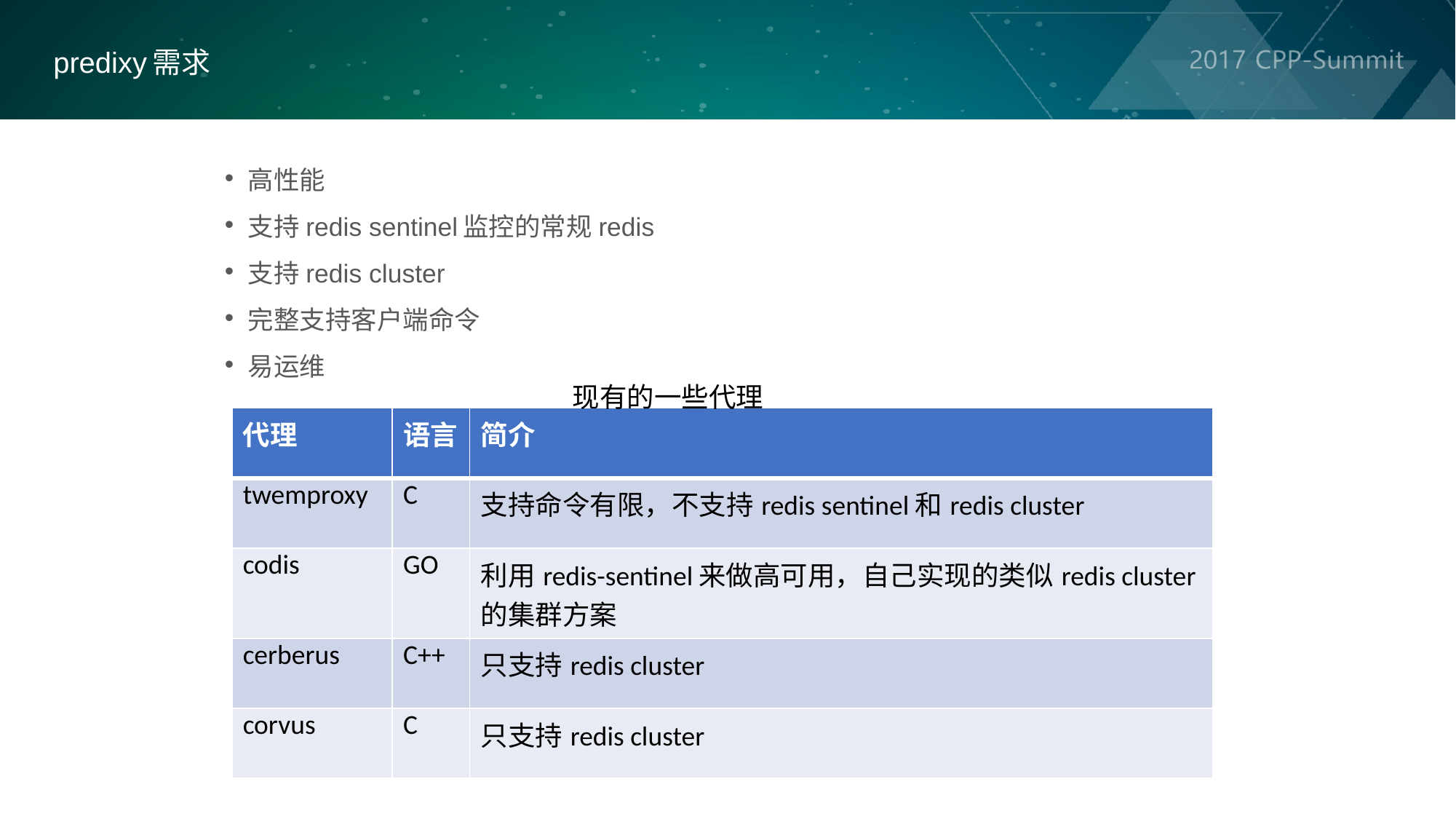

predixy需求
高性能
支持redis sentinel监控的常规redis
支持redis cluster
完整支持客户端命令
易运维
现有的一些代理
| 代理 | 语言 | 简介 |
| --- | --- | --- |
| twemproxy | C | 支持命令有限，不支持redis sentinel和redis cluster |
| codis | GO | 利用redis-sentinel来做高可用，自己实现的类似redis cluster的集群方案 |
| cerberus | C++ | 只支持redis cluster |
| corvus | C | 只支持redis cluster |